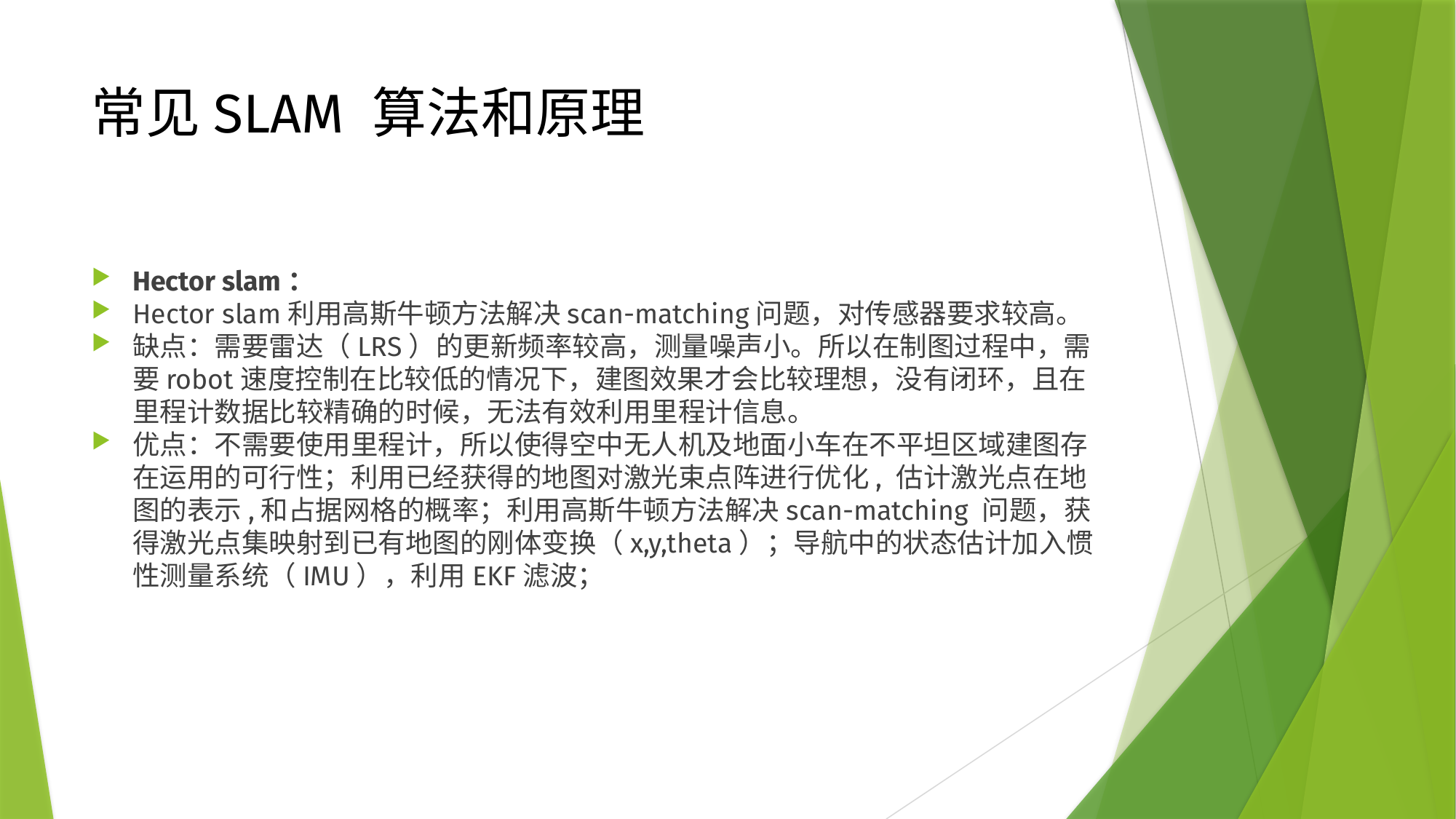

常见SLAM 算法和原理
Hector slam：
Hector slam利用高斯牛顿方法解决scan-matching问题，对传感器要求较高。
缺点：需要雷达（LRS）的更新频率较高，测量噪声小。所以在制图过程中，需要robot速度控制在比较低的情况下，建图效果才会比较理想，没有闭环，且在里程计数据比较精确的时候，无法有效利用里程计信息。
优点：不需要使用里程计，所以使得空中无人机及地面小车在不平坦区域建图存在运用的可行性；利用已经获得的地图对激光束点阵进行优化, 估计激光点在地图的表示,和占据网格的概率；利用高斯牛顿方法解决scan-matching 问题，获得激光点集映射到已有地图的刚体变换（x,y,theta）；导航中的状态估计加入惯性测量系统（IMU），利用EKF滤波；